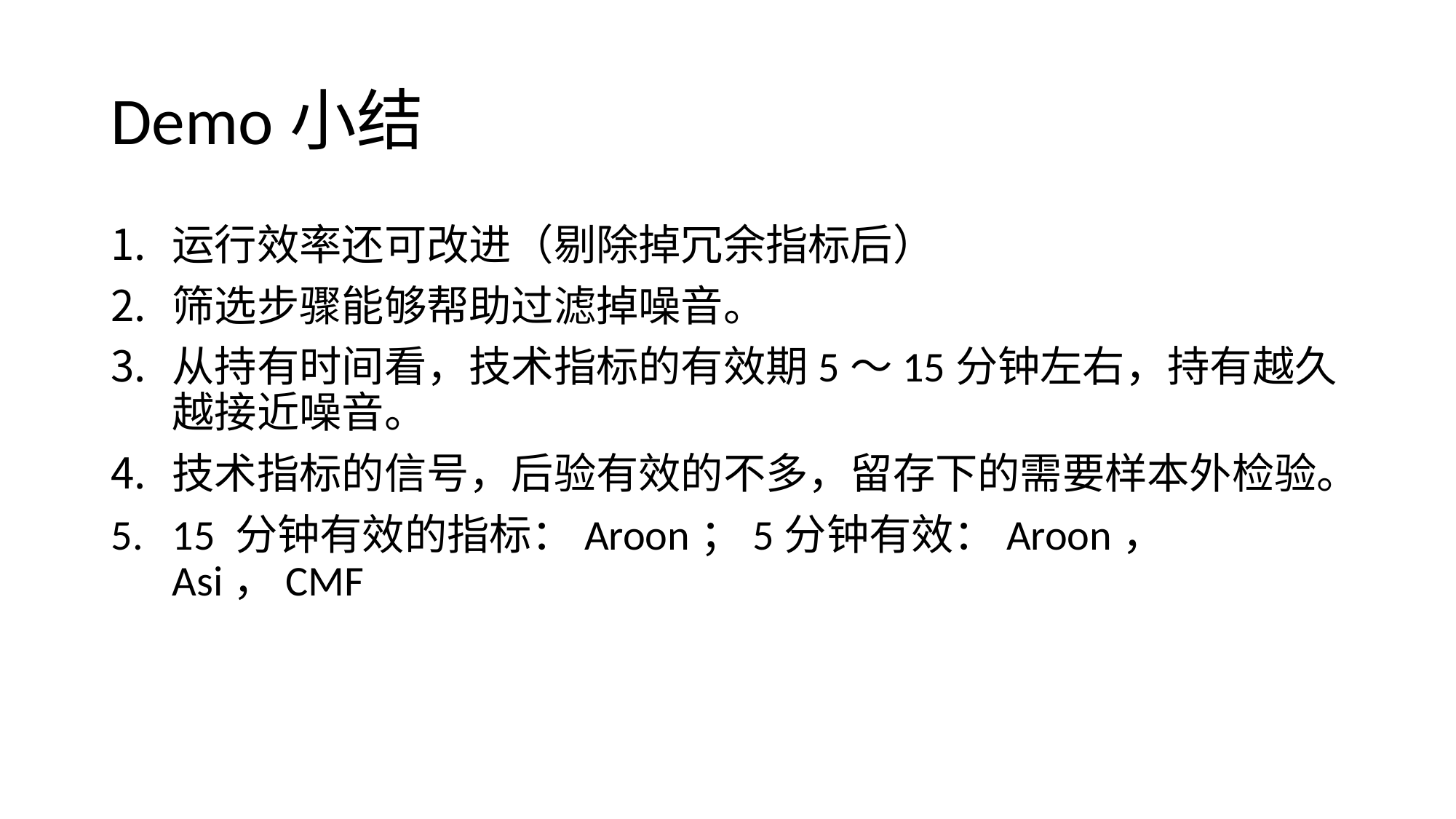

# Demo小结
运行效率还可改进（剔除掉冗余指标后）
筛选步骤能够帮助过滤掉噪音。
从持有时间看，技术指标的有效期5～15分钟左右，持有越久越接近噪音。
技术指标的信号，后验有效的不多，留存下的需要样本外检验。
15 分钟有效的指标：Aroon；5分钟有效：Aroon， Asi，CMF